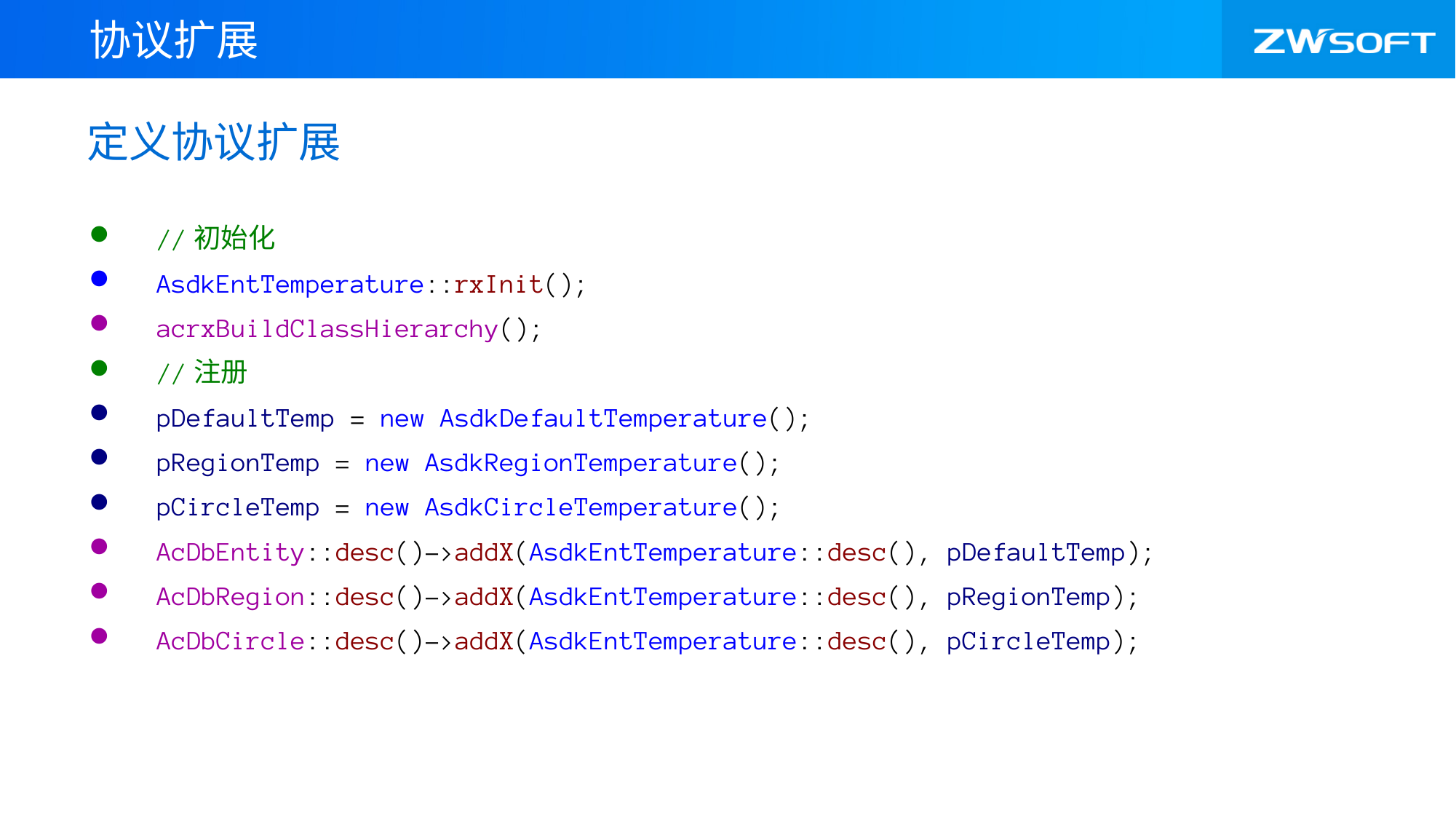

协议扩展
# 定义协议扩展
//初始化
AsdkEntTemperature::rxInit();
acrxBuildClassHierarchy();
//注册
pDefaultTemp = new AsdkDefaultTemperature();
pRegionTemp = new AsdkRegionTemperature();
pCircleTemp = new AsdkCircleTemperature();
AcDbEntity::desc()->addX(AsdkEntTemperature::desc(), pDefaultTemp);
AcDbRegion::desc()->addX(AsdkEntTemperature::desc(), pRegionTemp);
AcDbCircle::desc()->addX(AsdkEntTemperature::desc(), pCircleTemp);